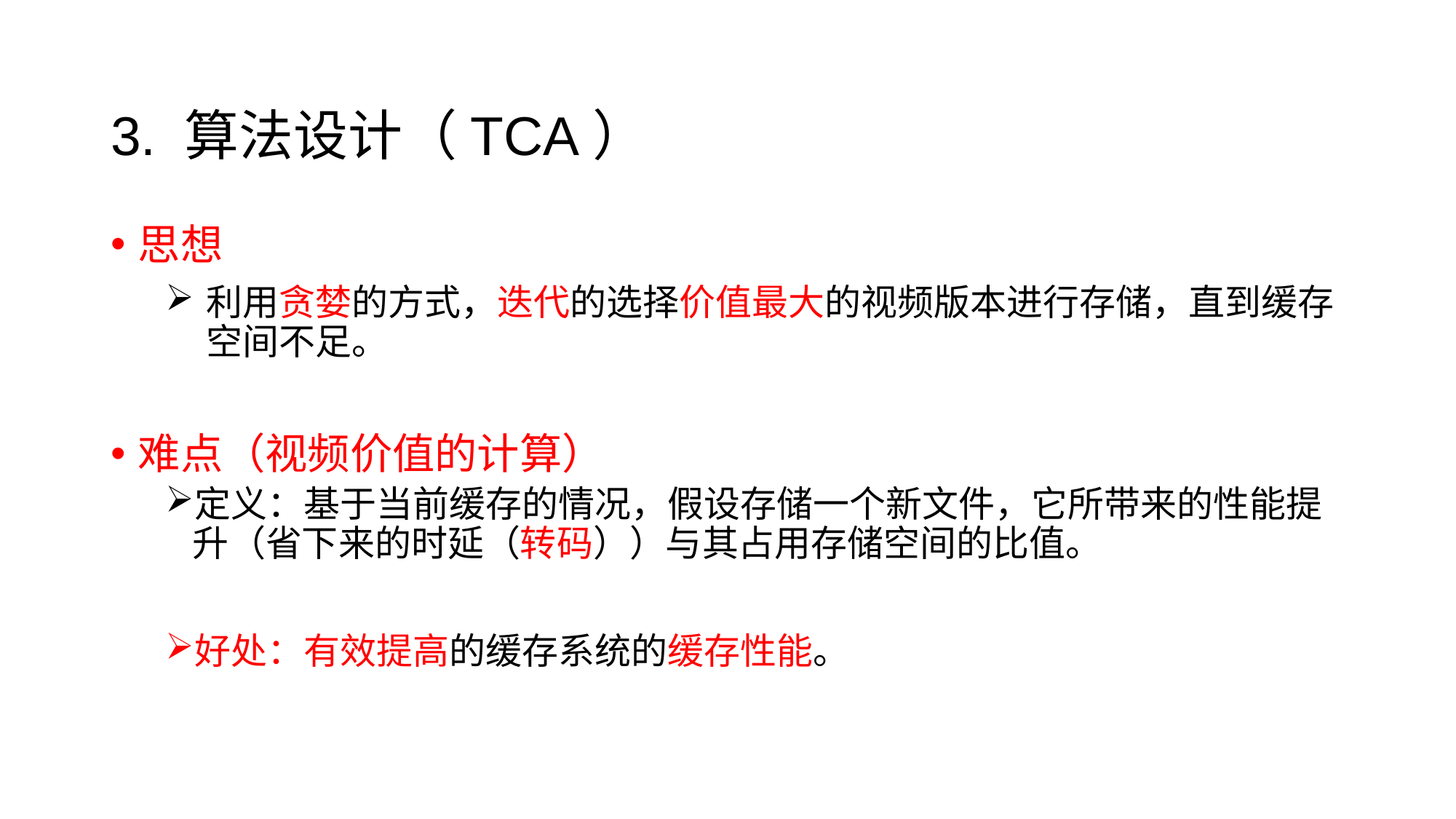

3. 算法设计（TCA）
思想
利用贪婪的方式，迭代的选择价值最大的视频版本进行存储，直到缓存空间不足。

难点（视频价值的计算）
定义：基于当前缓存的情况，假设存储一个新文件，它所带来的性能提升（省下来的时延（转码））与其占用存储空间的比值。

好处：有效提高的缓存系统的缓存性能。